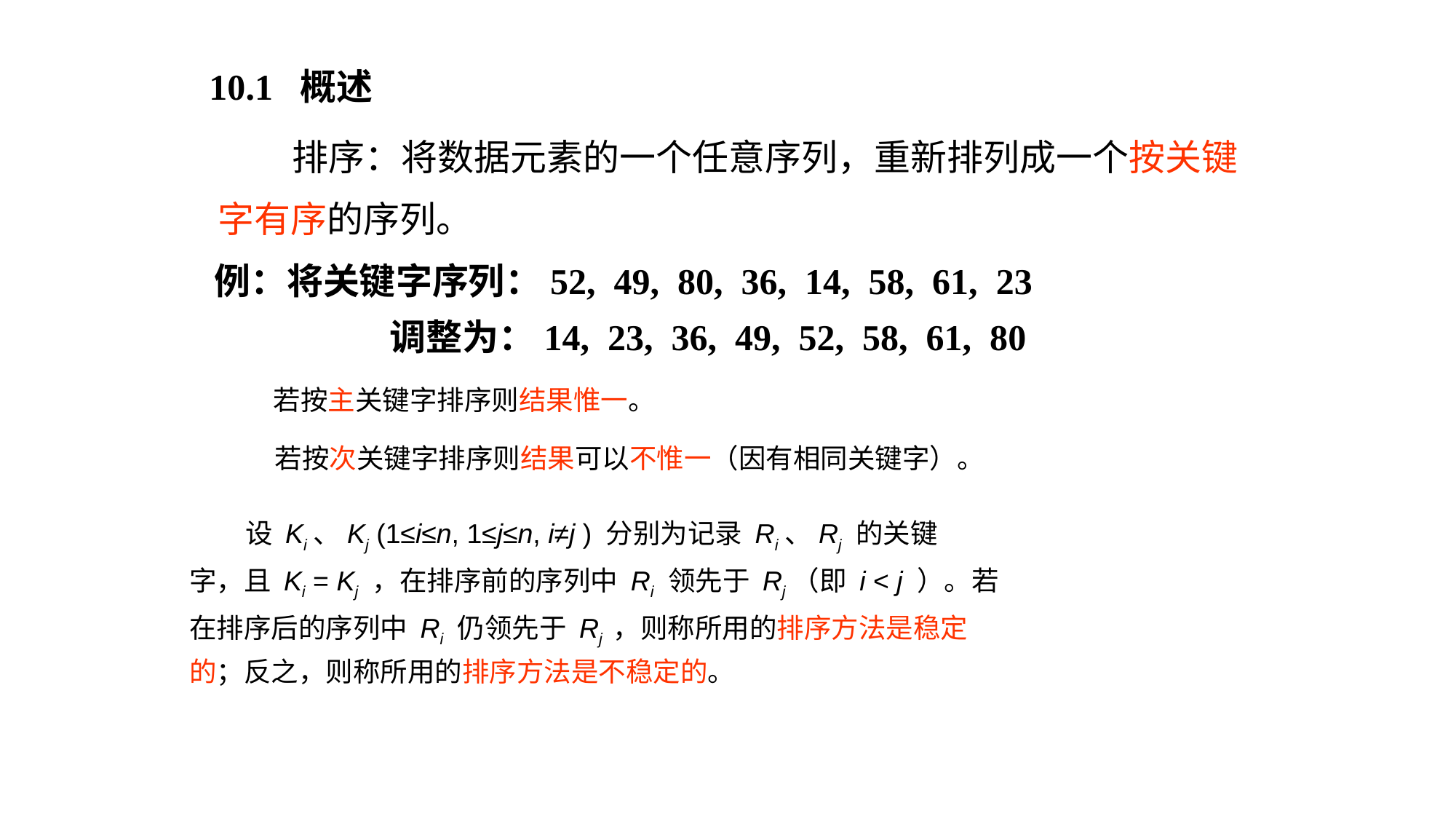

10.1  概述
        排序：将数据元素的一个任意序列，重新排列成一个按关键
字有序的序列。
例：将关键字序列：52,  49,  80,  36,  14,  58,  61,  23
调整为：14,  23,  36,  49,  52,  58,  61,  80
        若按主关键字排序则结果惟一。
        若按次关键字排序则结果可以不惟一（因有相同关键字）。
        设 Ki、Kj (1≤i≤n, 1≤j≤n, i≠j ) 分别为记录 Ri、Rj 的关键
字，且 Ki = Kj ，在排序前的序列中 Ri 领先于 Rj（即 i < j ）。若
在排序后的序列中 Ri 仍领先于 Rj ，则称所用的排序方法是稳定
的；反之，则称所用的排序方法是不稳定的。